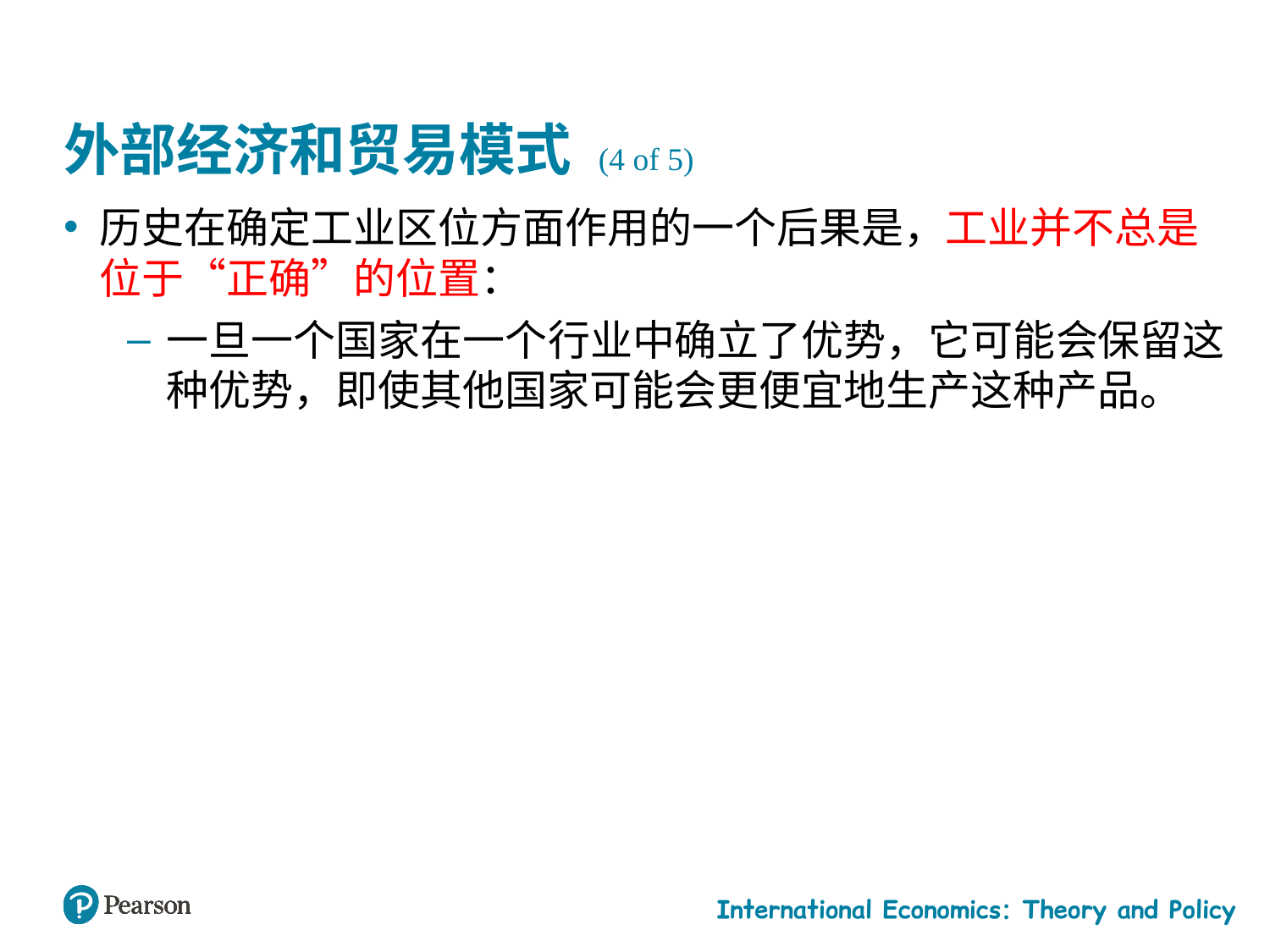

# 外部经济和贸易模式 (4 of 5)
历史在确定工业区位方面作用的一个后果是，工业并不总是位于“正确”的位置：
一旦一个国家在一个行业中确立了优势，它可能会保留这种优势，即使其他国家可能会更便宜地生产这种产品。